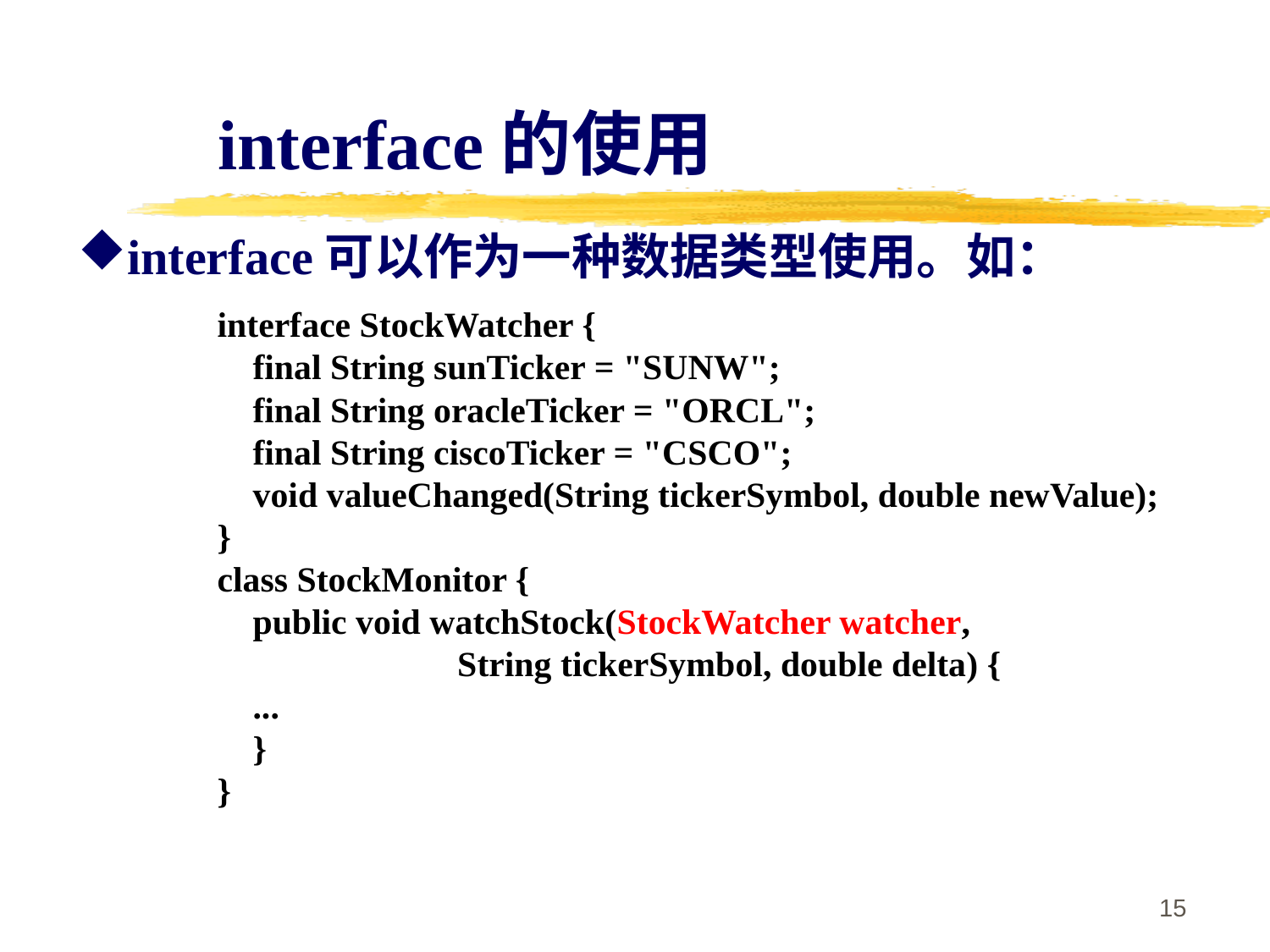

# interface的使用
interface可以作为一种数据类型使用。如：

interface StockWatcher {
    final String sunTicker = "SUNW";
    final String oracleTicker = "ORCL";
    final String ciscoTicker = "CSCO";
    void valueChanged(String tickerSymbol, double newValue);
}
class StockMonitor {
    public void watchStock(StockWatcher watcher,
                           String tickerSymbol, double delta) {
    ...
    }
}
15